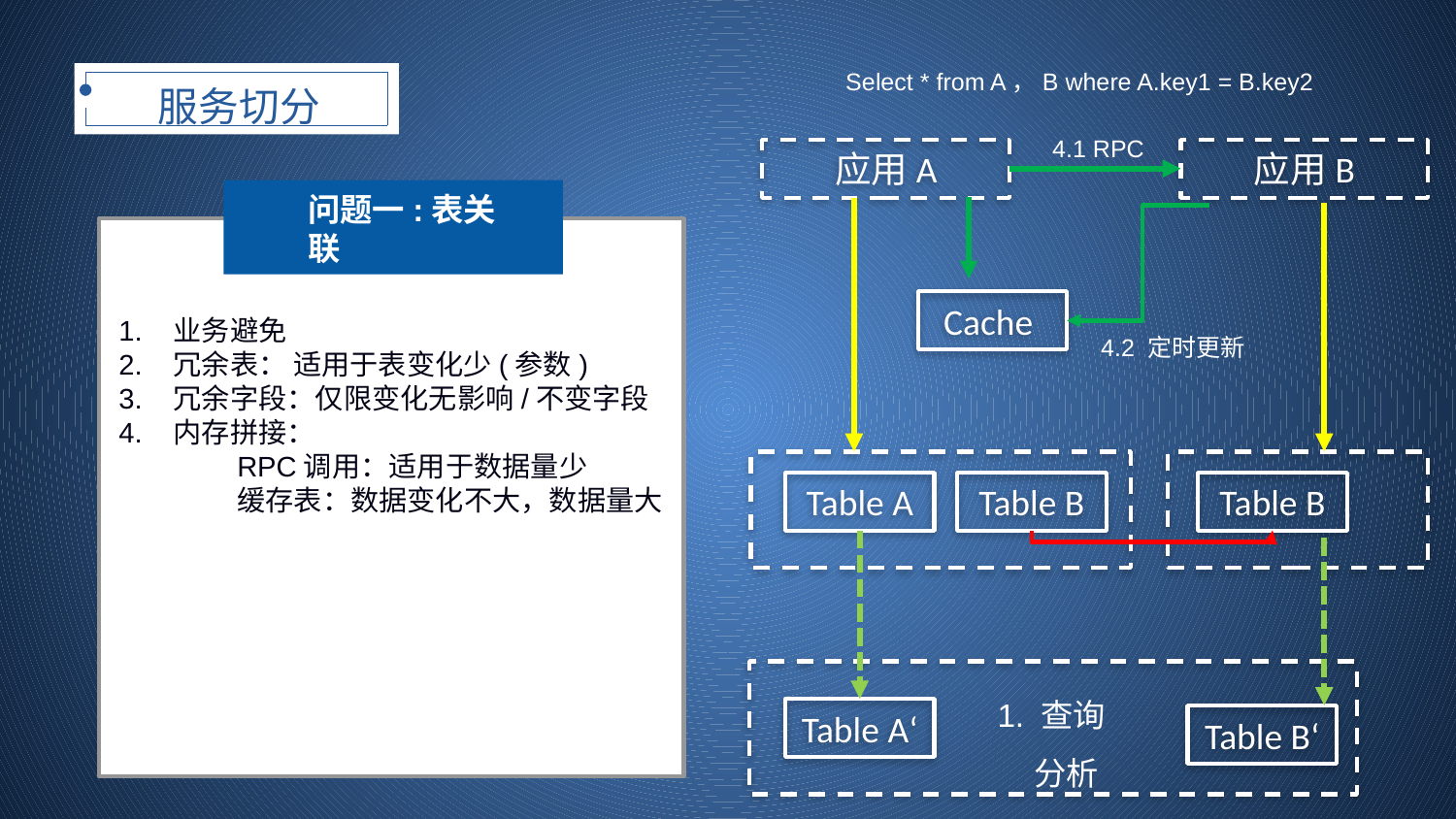

Select * from A，B where A.key1 = B.key2
服务切分

4.1 RPC
应用A
应用B

问题一:表关联

业务避免
冗余表： 适用于表变化少(参数)
冗余字段：仅限变化无影响/不变字段
内存拼接：
RPC调用：适用于数据量少
缓存表：数据变化不大，数据量大
Cache
4.2 定时更新

Table A
Table B
Table B

1. 查询
    分析
Table A‘
Table B‘